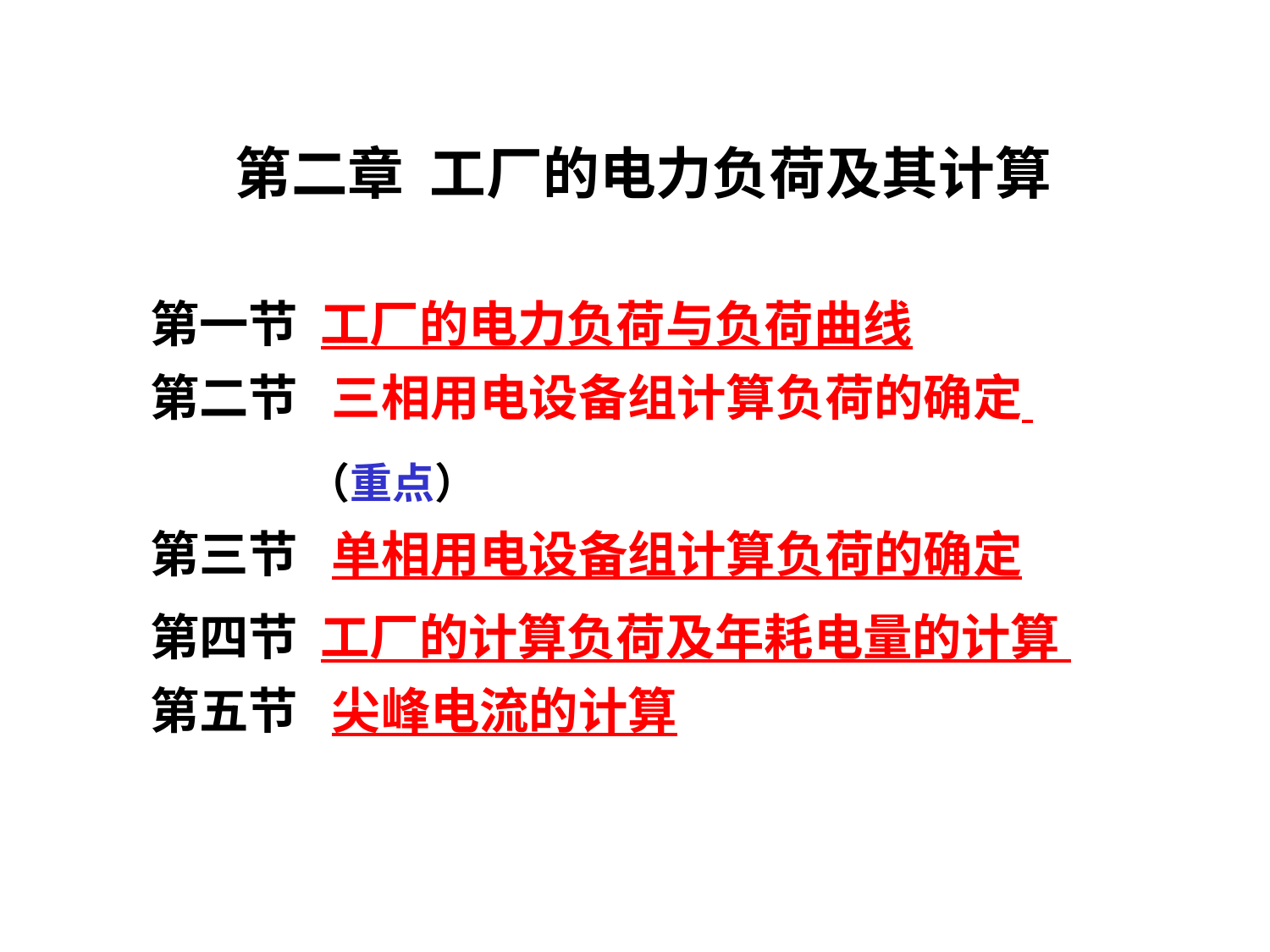

# 第二章  工厂的电力负荷及其计算
第一节  工厂的电力负荷与负荷曲线
第二节   三相用电设备组计算负荷的确定
             （重点）
第三节   单相用电设备组计算负荷的确定
第四节  工厂的计算负荷及年耗电量的计算
第五节   尖峰电流的计算